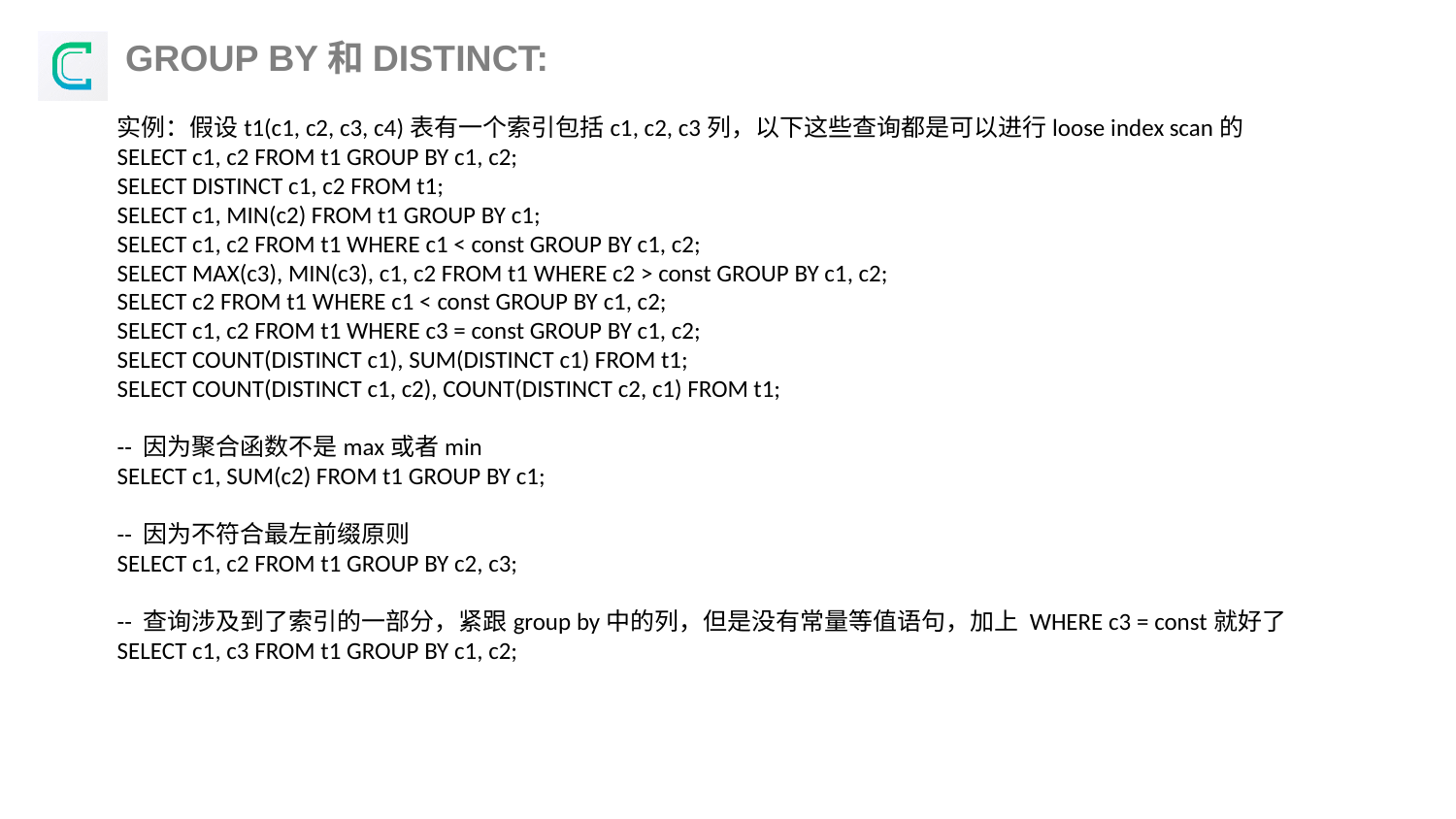

GROUP BY和DISTINCT:
实例：假设t1(c1, c2, c3, c4)表有一个索引包括c1, c2, c3列，以下这些查询都是可以进行loose index scan的
SELECT c1, c2 FROM t1 GROUP BY c1, c2;
SELECT DISTINCT c1, c2 FROM t1;
SELECT c1, MIN(c2) FROM t1 GROUP BY c1;
SELECT c1, c2 FROM t1 WHERE c1 < const GROUP BY c1, c2;
SELECT MAX(c3), MIN(c3), c1, c2 FROM t1 WHERE c2 > const GROUP BY c1, c2;
SELECT c2 FROM t1 WHERE c1 < const GROUP BY c1, c2;
SELECT c1, c2 FROM t1 WHERE c3 = const GROUP BY c1, c2;
SELECT COUNT(DISTINCT c1), SUM(DISTINCT c1) FROM t1;
SELECT COUNT(DISTINCT c1, c2), COUNT(DISTINCT c2, c1) FROM t1;

-- 因为聚合函数不是max或者min
SELECT c1, SUM(c2) FROM t1 GROUP BY c1;

-- 因为不符合最左前缀原则
SELECT c1, c2 FROM t1 GROUP BY c2, c3;

-- 查询涉及到了索引的一部分，紧跟group by中的列，但是没有常量等值语句，加上 WHERE c3 = const就好了
SELECT c1, c3 FROM t1 GROUP BY c1, c2;

20